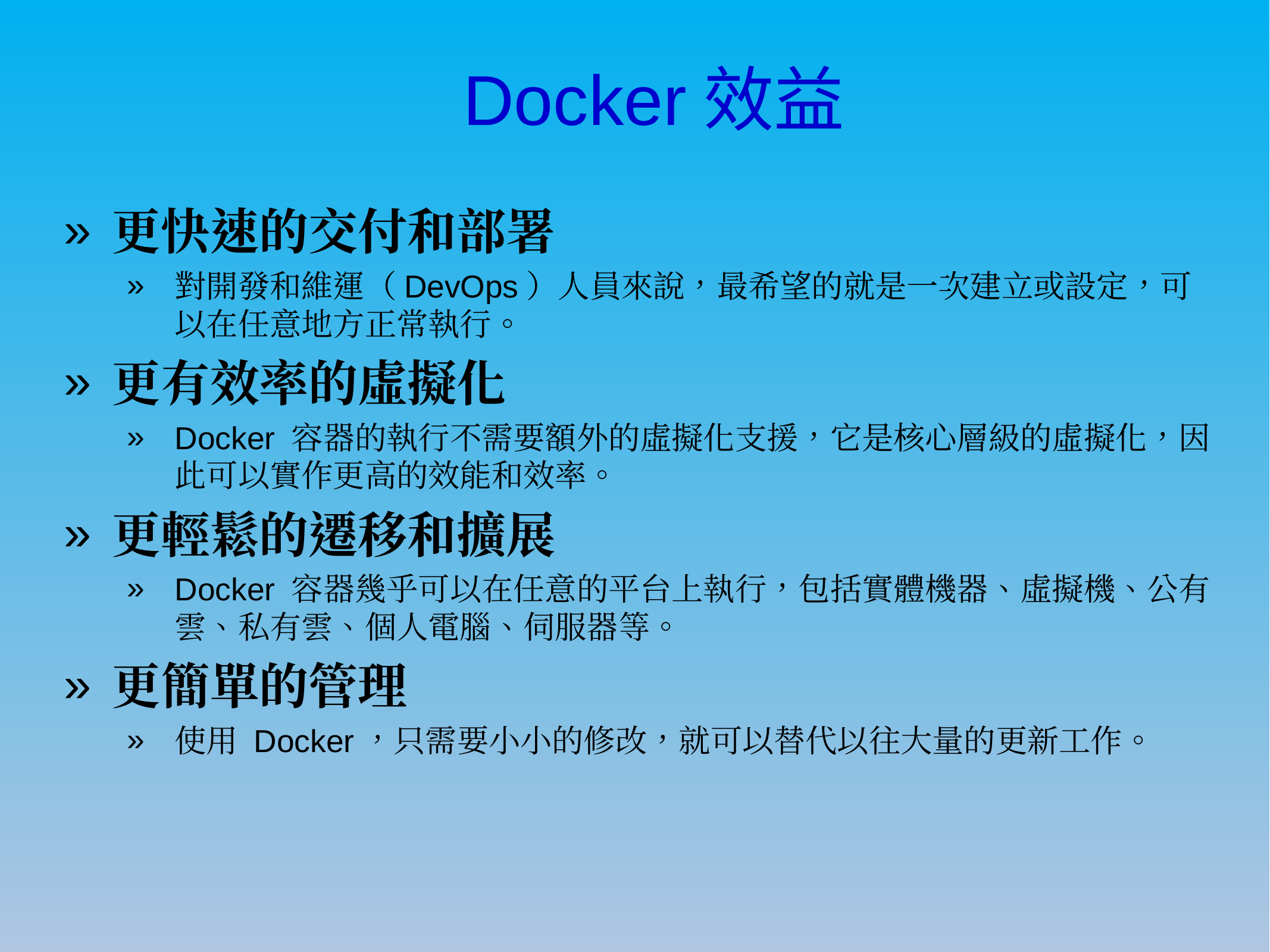

# Docker效益
更快速的交付和部署
對開發和維運（DevOps）人員來說，最希望的就是一次建立或設定，可以在任意地方正常執行。
更有效率的虛擬化
Docker 容器的執行不需要額外的虛擬化支援，它是核心層級的虛擬化，因此可以實作更高的效能和效率。
更輕鬆的遷移和擴展
Docker 容器幾乎可以在任意的平台上執行，包括實體機器、虛擬機、公有雲、私有雲、個人電腦、伺服器等。
更簡單的管理
使用 Docker，只需要小小的修改，就可以替代以往大量的更新工作。